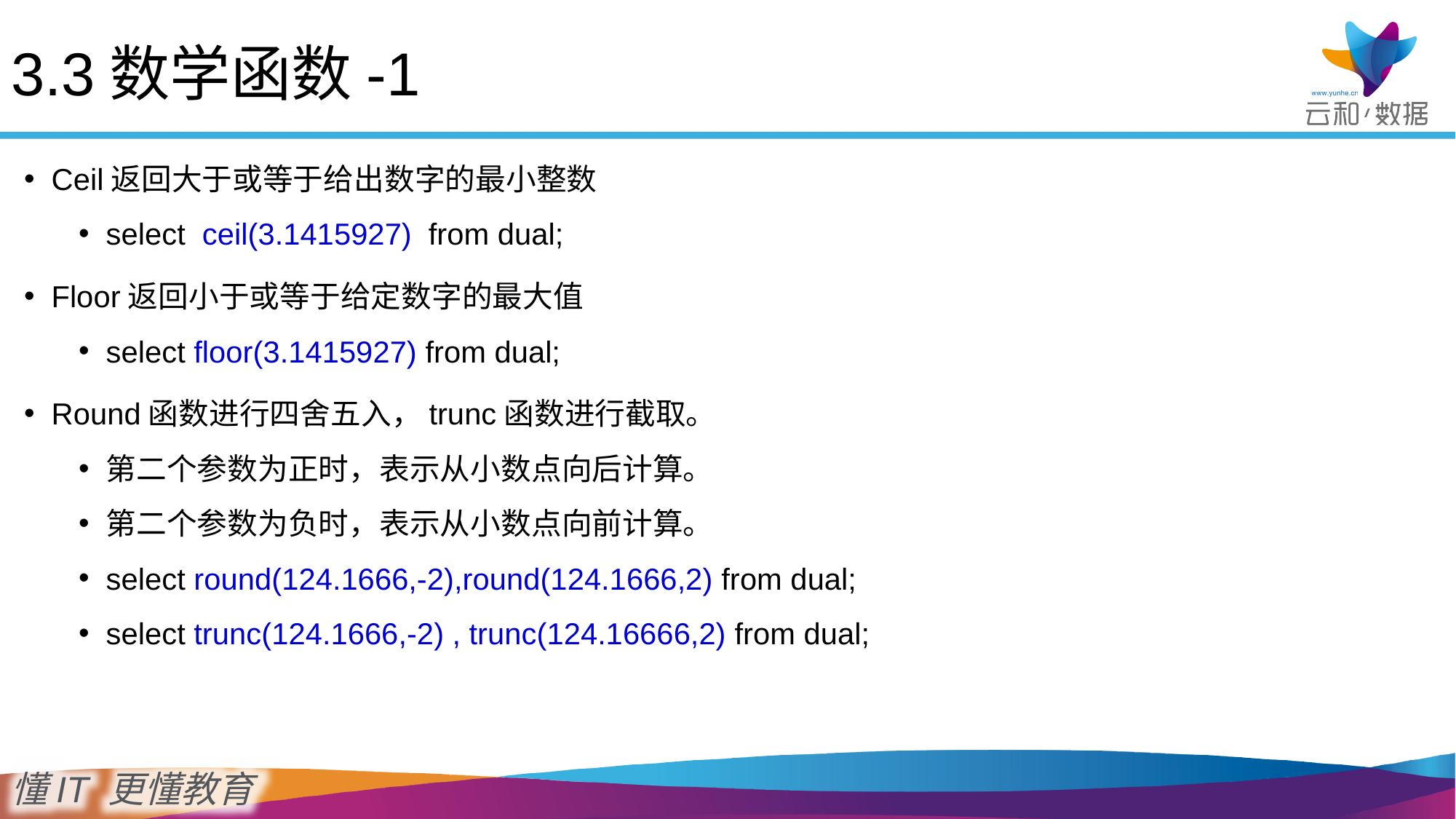

3.3数学函数-1
Ceil返回大于或等于给出数字的最小整数
select  ceil(3.1415927)  from dual;
Floor返回小于或等于给定数字的最大值
select floor(3.1415927) from dual;
Round函数进行四舍五入，trunc函数进行截取。
第二个参数为正时，表示从小数点向后计算。
第二个参数为负时，表示从小数点向前计算。
select round(124.1666,-2),round(124.1666,2) from dual;
select trunc(124.1666,-2) , trunc(124.16666,2) from dual;